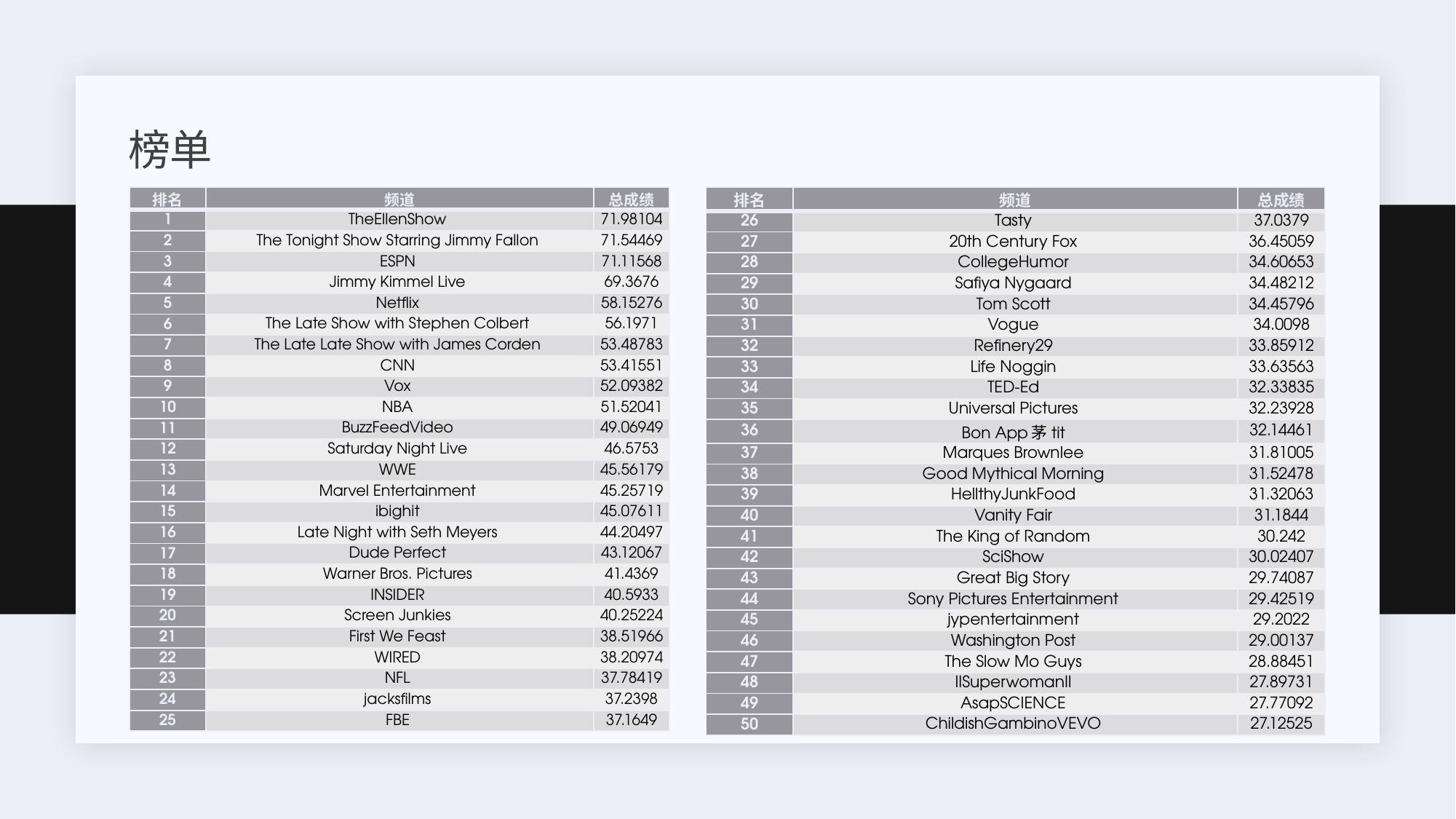

# 榜单
| 排名 | 频道 | 总成绩 |
| --- | --- | --- |
| 1 | TheEllenShow | 71.98104 |
| 2 | The Tonight Show Starring Jimmy Fallon | 71.54469 |
| 3 | ESPN | 71.11568 |
| 4 | Jimmy Kimmel Live | 69.3676 |
| 5 | Netflix | 58.15276 |
| 6 | The Late Show with Stephen Colbert | 56.1971 |
| 7 | The Late Late Show with James Corden | 53.48783 |
| 8 | CNN | 53.41551 |
| 9 | Vox | 52.09382 |
| 10 | NBA | 51.52041 |
| 11 | BuzzFeedVideo | 49.06949 |
| 12 | Saturday Night Live | 46.5753 |
| 13 | WWE | 45.56179 |
| 14 | Marvel Entertainment | 45.25719 |
| 15 | ibighit | 45.07611 |
| 16 | Late Night with Seth Meyers | 44.20497 |
| 17 | Dude Perfect | 43.12067 |
| 18 | Warner Bros. Pictures | 41.4369 |
| 19 | INSIDER | 40.5933 |
| 20 | Screen Junkies | 40.25224 |
| 21 | First We Feast | 38.51966 |
| 22 | WIRED | 38.20974 |
| 23 | NFL | 37.78419 |
| 24 | jacksfilms | 37.2398 |
| 25 | FBE | 37.1649 |
| 排名 | 频道 | 总成绩 |
| --- | --- | --- |
| 26 | Tasty | 37.0379 |
| 27 | 20th Century Fox | 36.45059 |
| 28 | CollegeHumor | 34.60653 |
| 29 | Safiya Nygaard | 34.48212 |
| 30 | Tom Scott | 34.45796 |
| 31 | Vogue | 34.0098 |
| 32 | Refinery29 | 33.85912 |
| 33 | Life Noggin | 33.63563 |
| 34 | TED-Ed | 32.33835 |
| 35 | Universal Pictures | 32.23928 |
| 36 | Bon App茅tit | 32.14461 |
| 37 | Marques Brownlee | 31.81005 |
| 38 | Good Mythical Morning | 31.52478 |
| 39 | HellthyJunkFood | 31.32063 |
| 40 | Vanity Fair | 31.1844 |
| 41 | The King of Random | 30.242 |
| 42 | SciShow | 30.02407 |
| 43 | Great Big Story | 29.74087 |
| 44 | Sony Pictures Entertainment | 29.42519 |
| 45 | jypentertainment | 29.2022 |
| 46 | Washington Post | 29.00137 |
| 47 | The Slow Mo Guys | 28.88451 |
| 48 | IISuperwomanII | 27.89731 |
| 49 | AsapSCIENCE | 27.77092 |
| 50 | ChildishGambinoVEVO | 27.12525 |